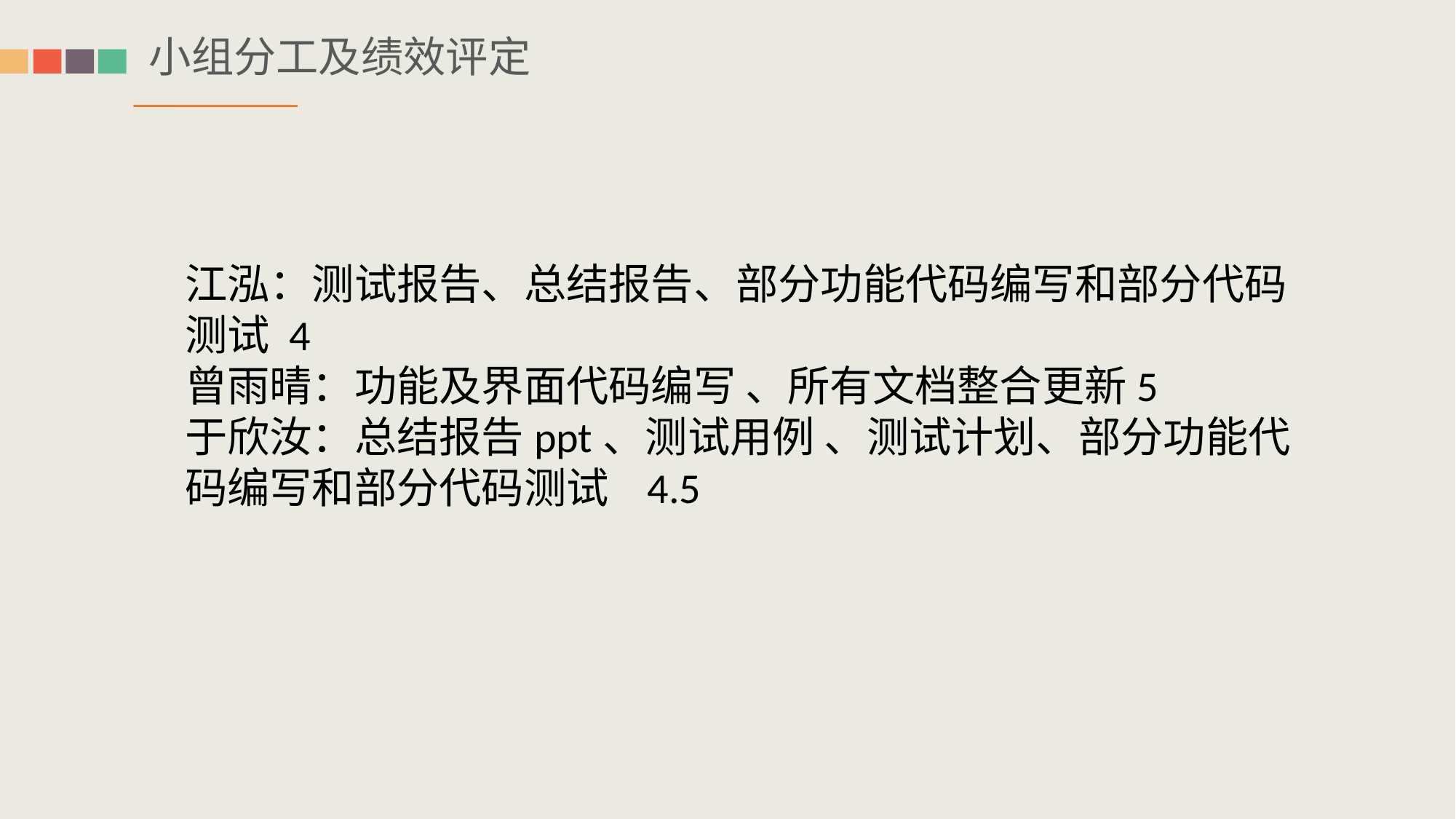

小组分工及绩效评定

江泓：测试报告、总结报告、部分功能代码编写和部分代码测试 4
曾雨晴：功能及界面代码编写 、所有文档整合更新5
于欣汝：总结报告ppt、测试用例 、测试计划、部分功能代码编写和部分代码测试   4.5